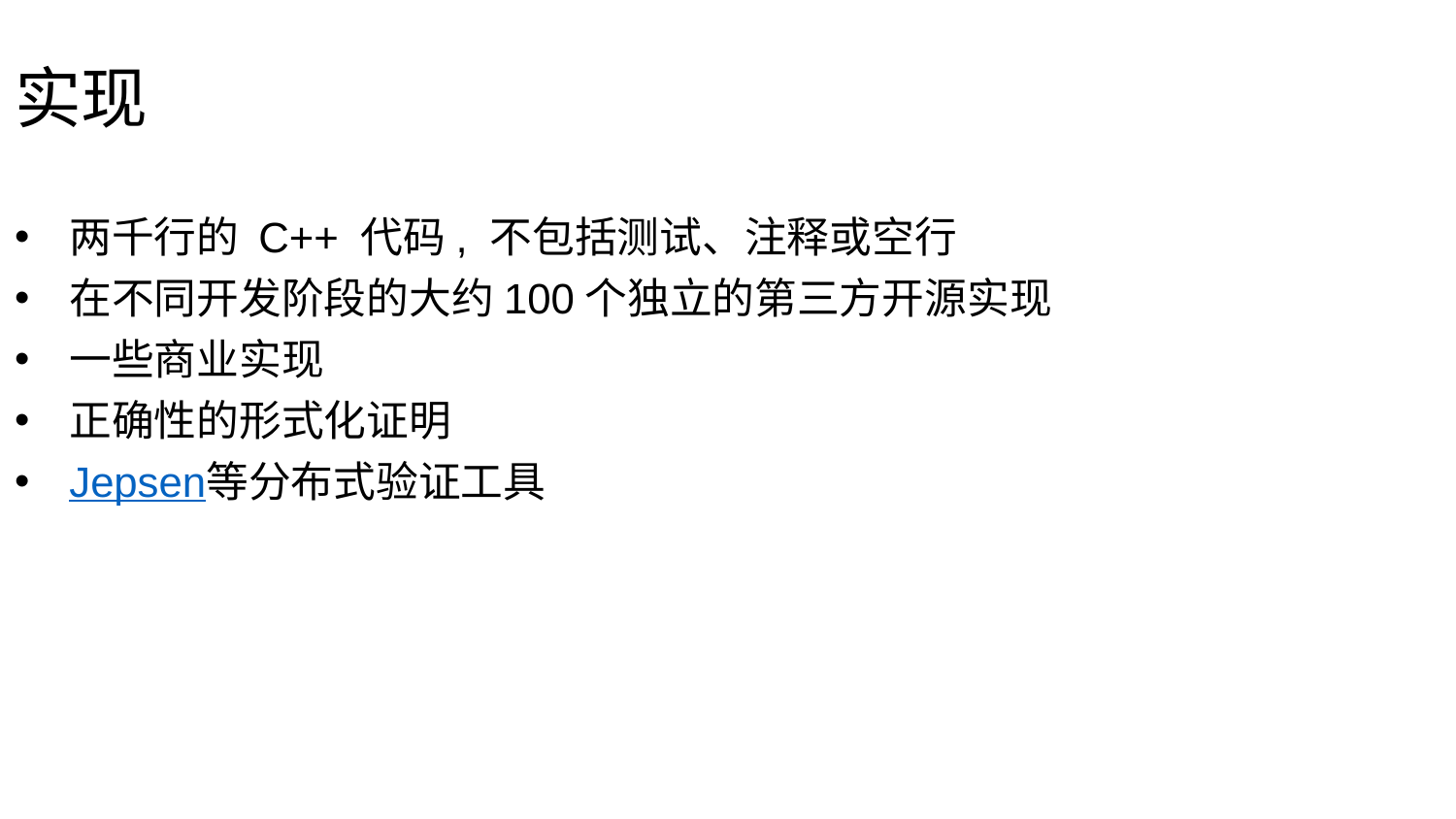

实现
两千行的 C++ 代码, 不包括测试、注释或空行
在不同开发阶段的大约100个独立的第三方开源实现
一些商业实现
正确性的形式化证明
Jepsen等分布式验证工具